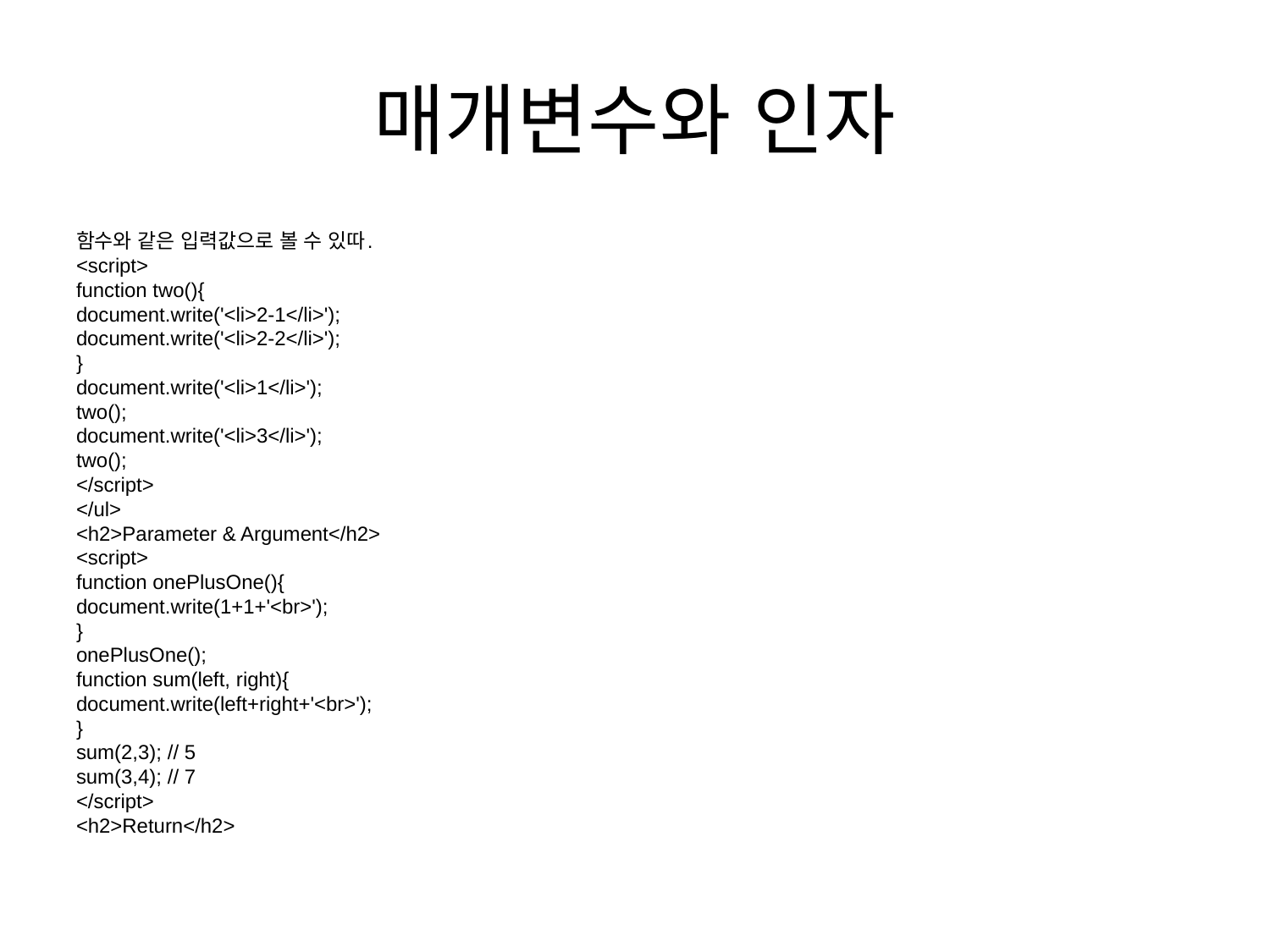

# 매개변수와 인자
함수와 같은 입력값으로 볼 수 있따.
<script>
function two(){
document.write('<li>2-1</li>');
document.write('<li>2-2</li>');
}
document.write('<li>1</li>');
two();
document.write('<li>3</li>');
two();
</script>
</ul>
<h2>Parameter & Argument</h2>
<script>
function onePlusOne(){
document.write(1+1+'<br>');
}
onePlusOne();
function sum(left, right){
document.write(left+right+'<br>');
}
sum(2,3); // 5
sum(3,4); // 7
</script>
<h2>Return</h2>